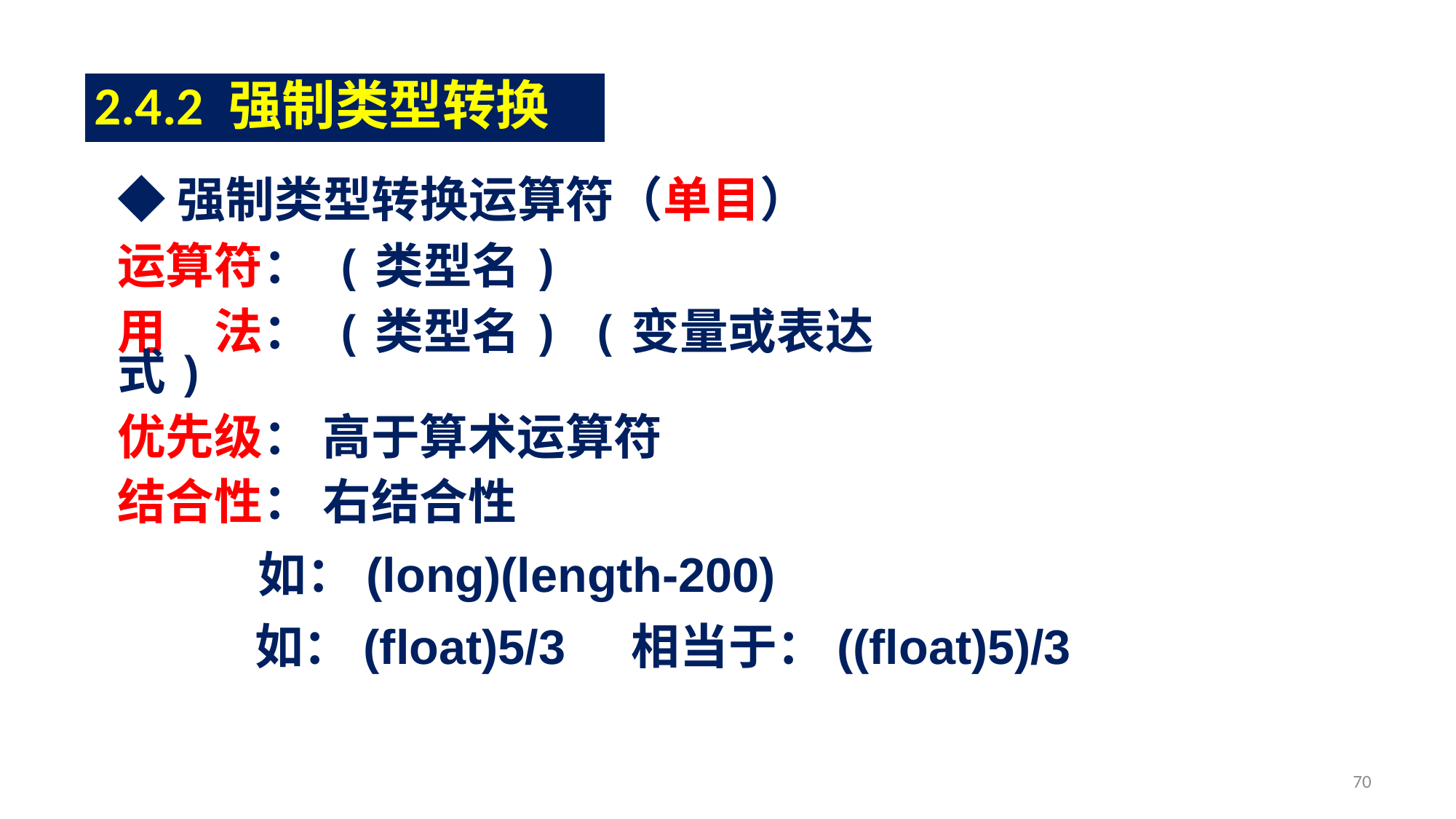

2.4.2 强制类型转换
◆强制类型转换运算符（单目）
运算符： (类型名)
用　法： (类型名) (变量或表达式)
优先级： 高于算术运算符
结合性： 右结合性
如：(long)(length-200)
如：(float)5/3    相当于：((float)5)/3
70